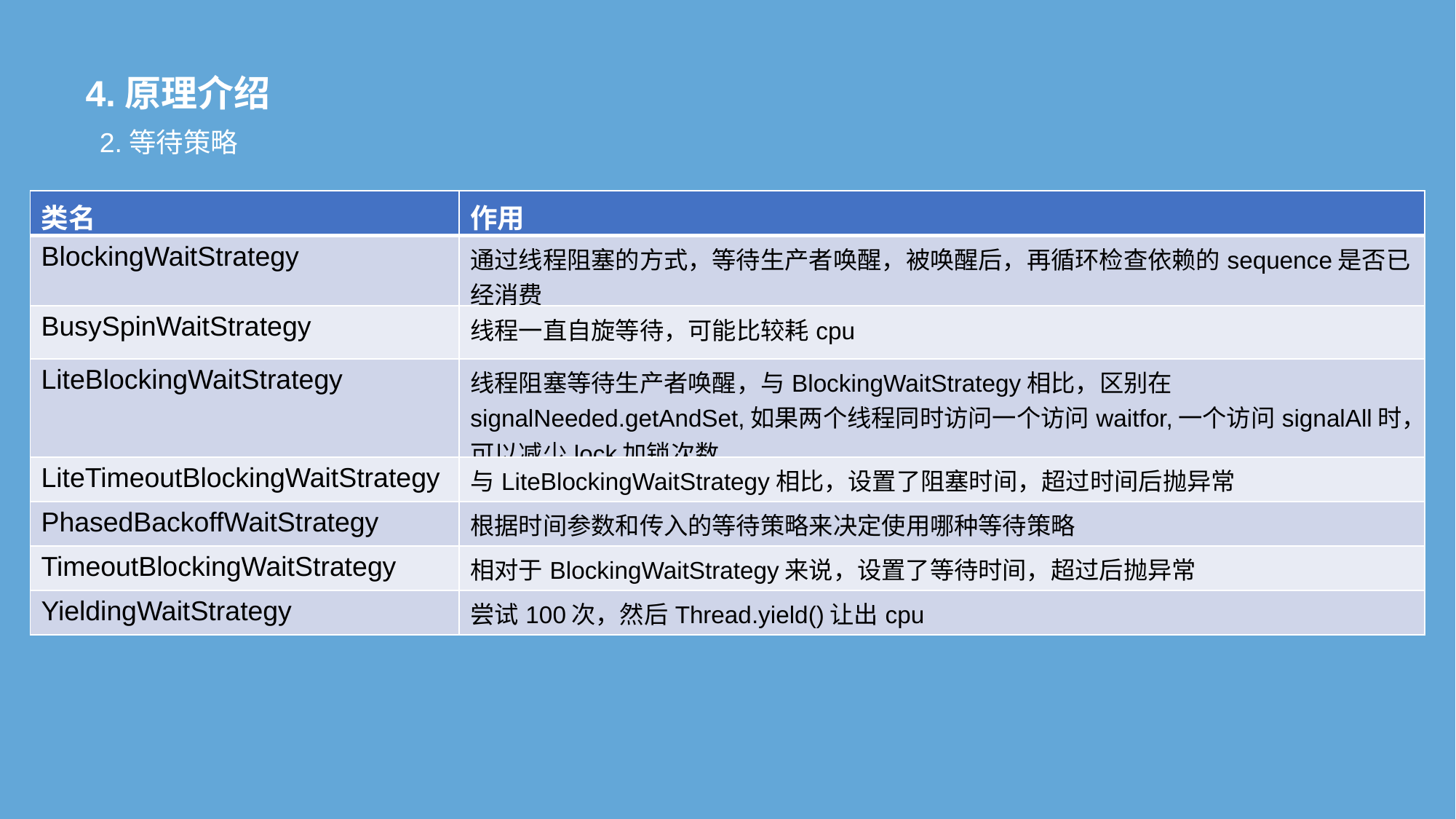

4.原理介绍
  2.等待策略
| 类名 | 作用 |
| --- | --- |
| BlockingWaitStrategy | 通过线程阻塞的方式，等待生产者唤醒，被唤醒后，再循环检查依赖的sequence是否已经消费 |
| BusySpinWaitStrategy | 线程一直自旋等待，可能比较耗cpu |
| LiteBlockingWaitStrategy | 线程阻塞等待生产者唤醒，与BlockingWaitStrategy相比，区别在signalNeeded.getAndSet,如果两个线程同时访问一个访问waitfor,一个访问signalAll时，可以减少lock加锁次数 |
| LiteTimeoutBlockingWaitStrategy | 与LiteBlockingWaitStrategy相比，设置了阻塞时间，超过时间后抛异常 |
| PhasedBackoffWaitStrategy | 根据时间参数和传入的等待策略来决定使用哪种等待策略 |
| TimeoutBlockingWaitStrategy | 相对于BlockingWaitStrategy来说，设置了等待时间，超过后抛异常 |
| YieldingWaitStrategy | 尝试100次，然后Thread.yield()让出cpu |